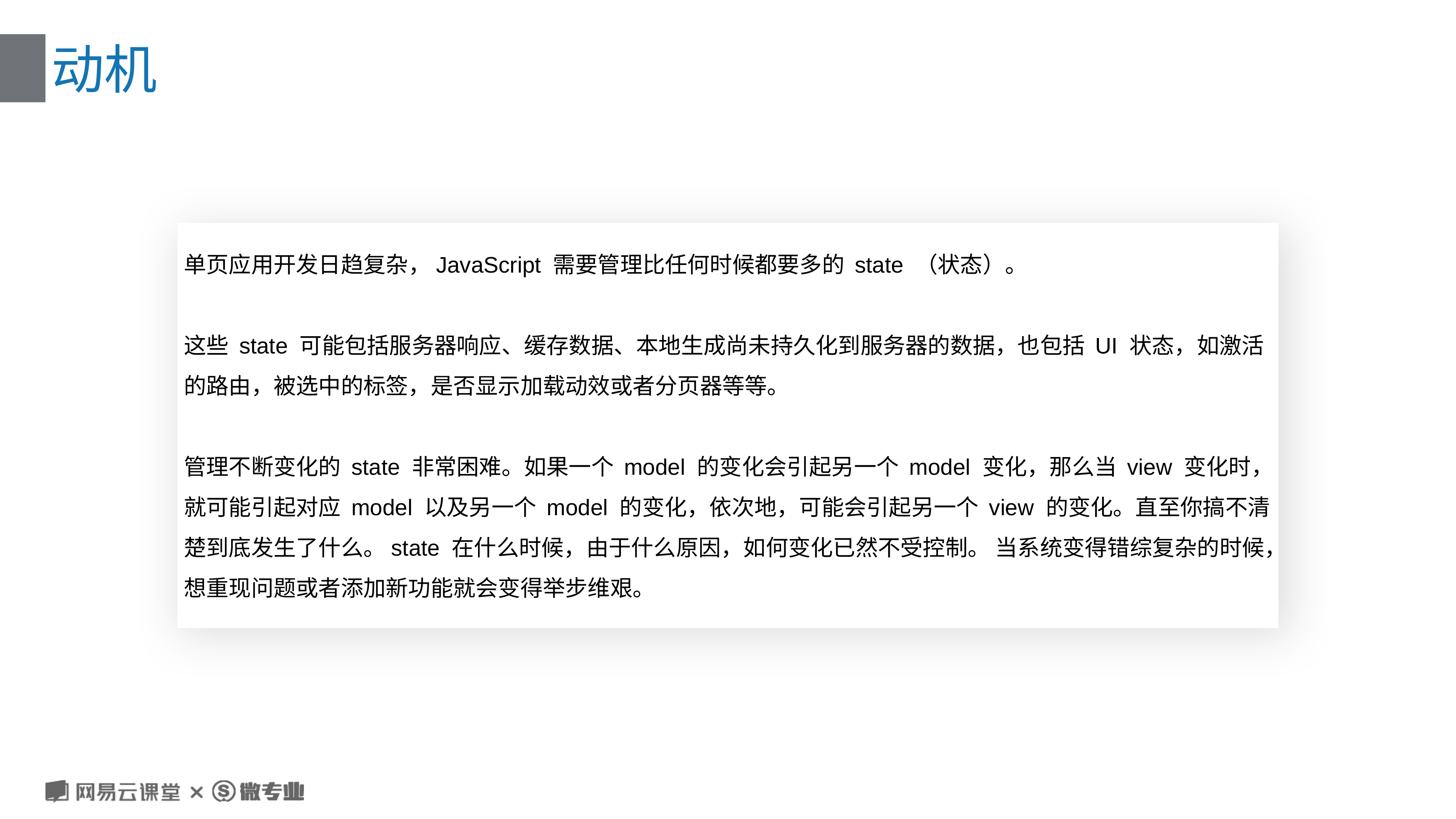

# 动机

单页应用开发日趋复杂，JavaScript 需要管理比任何时候都要多的 state （状态）。

这些 state 可能包括服务器响应、缓存数据、本地生成尚未持久化到服务器的数据，也包括 UI 状态，如激活的路由，被选中的标签，是否显示加载动效或者分页器等等。

管理不断变化的 state 非常困难。如果一个 model 的变化会引起另一个 model 变化，那么当 view 变化时，就可能引起对应 model 以及另一个 model 的变化，依次地，可能会引起另一个 view 的变化。直至你搞不清楚到底发生了什么。state 在什么时候，由于什么原因，如何变化已然不受控制。 当系统变得错综复杂的时候，想重现问题或者添加新功能就会变得举步维艰。